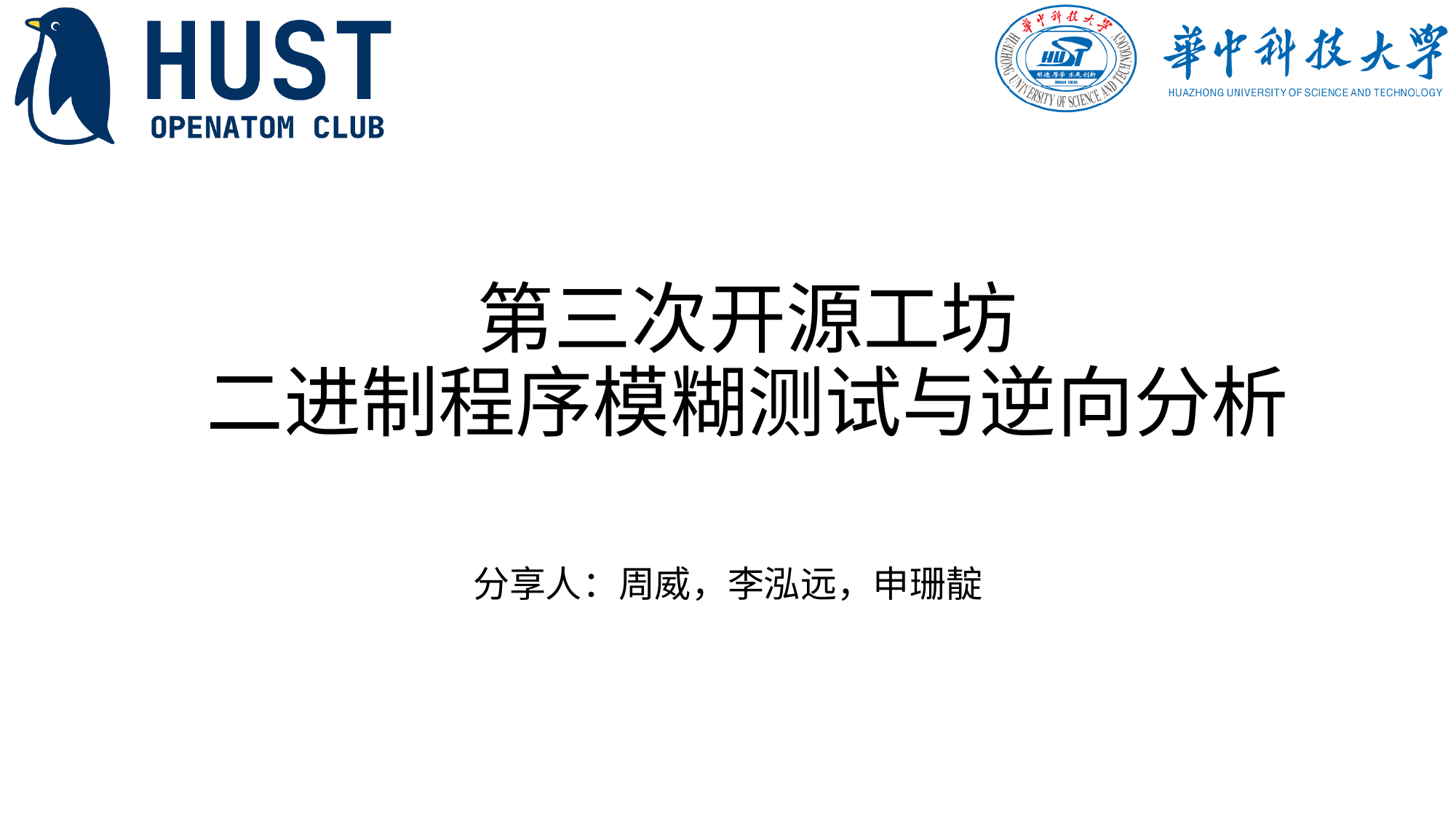

# 第三次开源工坊 二进制程序模糊测试与逆向分析
分享人：周威，李泓远，申珊靛